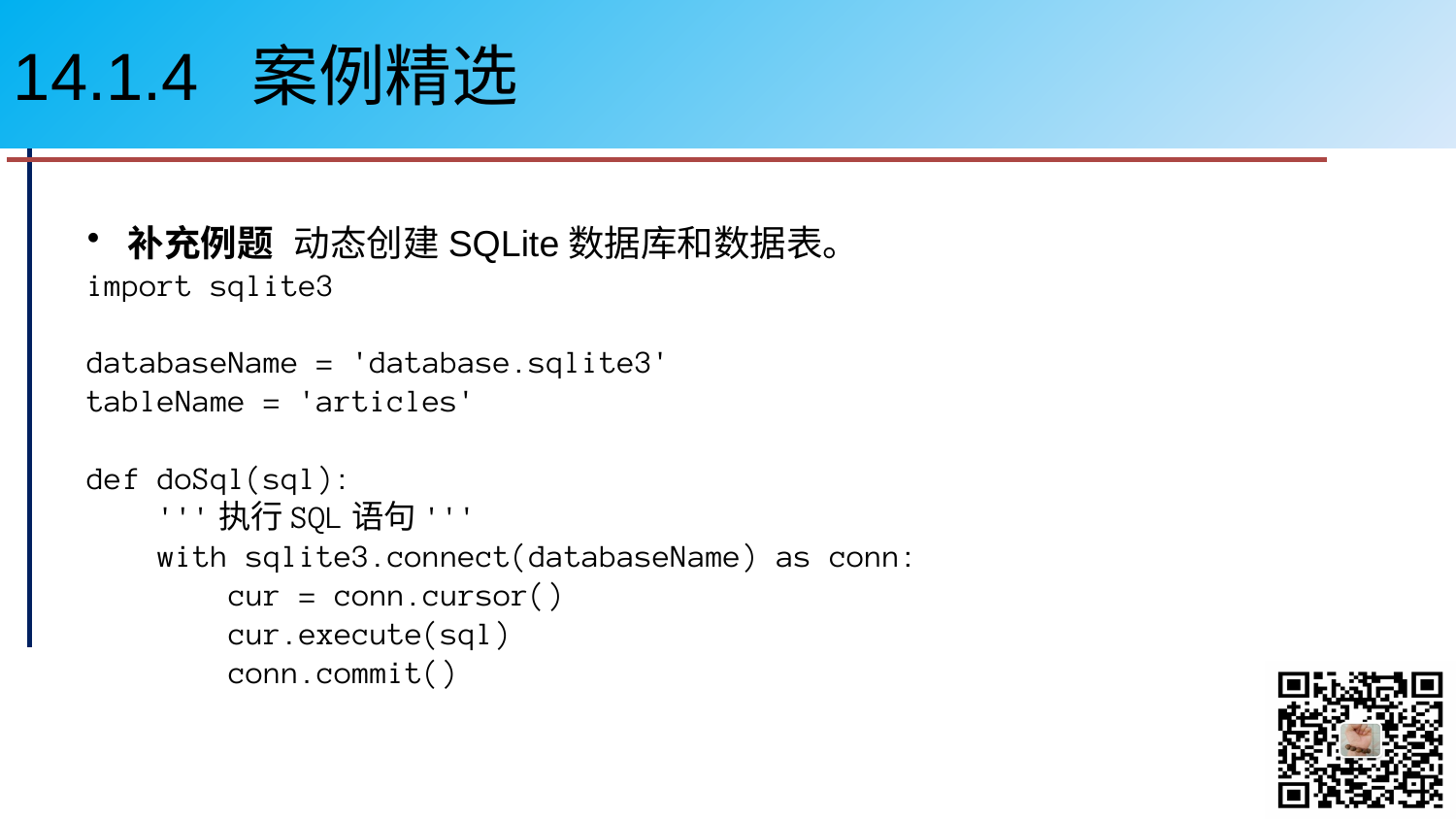

# 14.1.4  案例精选
补充例题  动态创建SQLite数据库和数据表。
import sqlite3

databaseName = 'database.sqlite3'
tableName = 'articles'

def doSql(sql):
    '''执行SQL语句'''
    with sqlite3.connect(databaseName) as conn:
        cur = conn.cursor()
        cur.execute(sql)
        conn.commit()